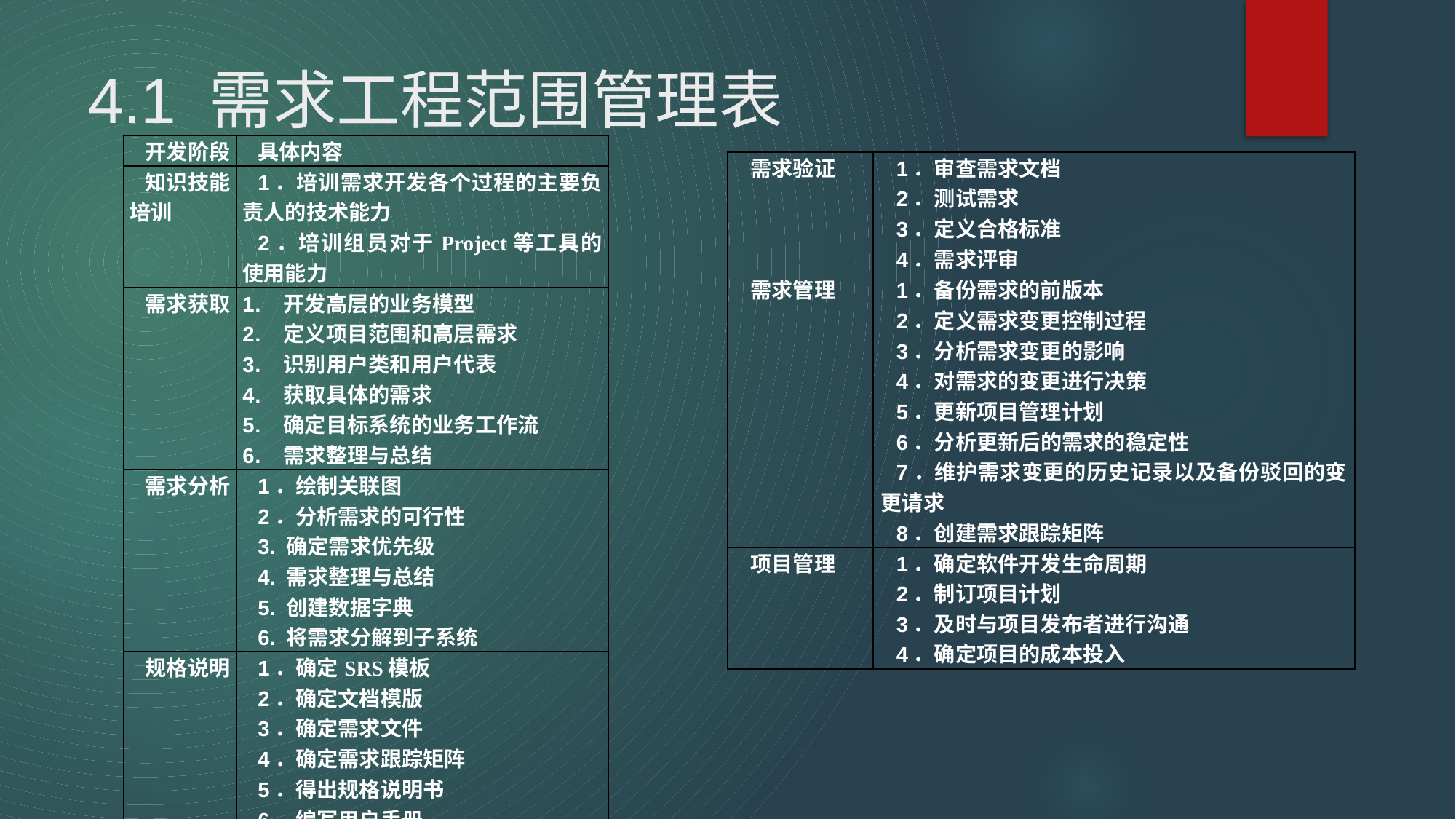

# 4.1 需求工程范围管理表
| 开发阶段 | 具体内容 |
| --- | --- |
| 知识技能培训 | 1．培训需求开发各个过程的主要负责人的技术能力 2．培训组员对于Project等工具的使用能力 |
| 需求获取 | 开发高层的业务模型 定义项目范围和高层需求 识别用户类和用户代表 获取具体的需求 确定目标系统的业务工作流 需求整理与总结 |
| 需求分析 | 1．绘制关联图 2．分析需求的可行性 3. 确定需求优先级 4. 需求整理与总结 5. 创建数据字典 6. 将需求分解到子系统 |
| 规格说明 | 1．确定SRS模板 2．确定文档模版 3．确定需求文件 4．确定需求跟踪矩阵 5．得出规格说明书 6．编写用户手册 |
| 需求验证 | 1．审查需求文档 2．测试需求 3．定义合格标准 4．需求评审 |
| --- | --- |
| 需求管理 | 1．备份需求的前版本 2．定义需求变更控制过程 3．分析需求变更的影响 4．对需求的变更进行决策 5．更新项目管理计划 6．分析更新后的需求的稳定性 7．维护需求变更的历史记录以及备份驳回的变更请求 8．创建需求跟踪矩阵 |
| 项目管理 | 1．确定软件开发生命周期 2．制订项目计划 3．及时与项目发布者进行沟通 4．确定项目的成本投入 |